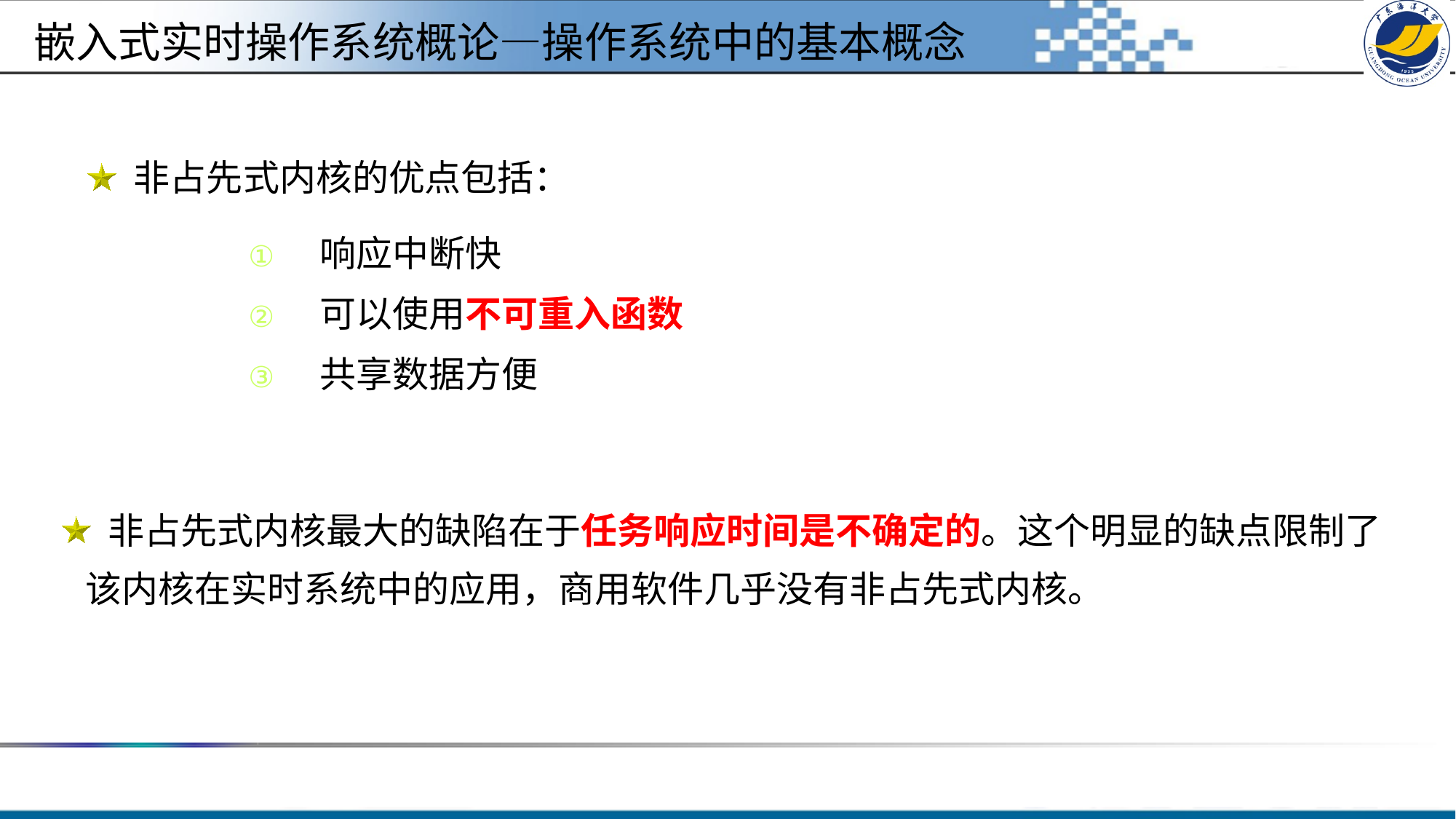

#
嵌入式实时操作系统概论—操作系统中的基本概念
 非占先式内核的优点包括：
 响应中断快
 可以使用不可重入函数
 共享数据方便
 非占先式内核最大的缺陷在于任务响应时间是不确定的。这个明显的缺点限制了该内核在实时系统中的应用，商用软件几乎没有非占先式内核。
12